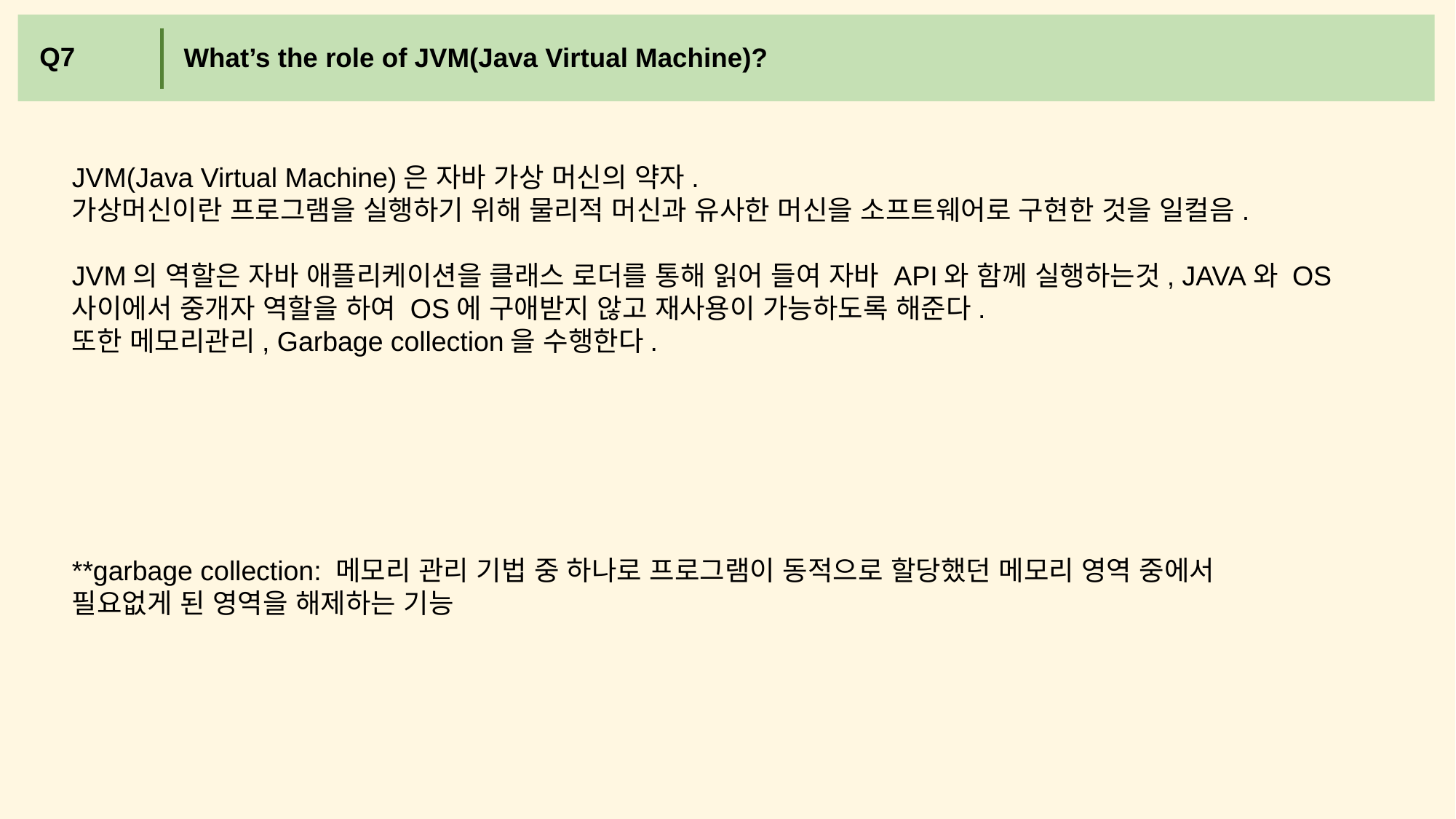

Q7
What’s the role of JVM(Java Virtual Machine)?
JVM(Java Virtual Machine)은 자바 가상 머신의 약자.
가상머신이란 프로그램을 실행하기 위해 물리적 머신과 유사한 머신을 소프트웨어로 구현한 것을 일컬음.

JVM의 역할은 자바 애플리케이션을 클래스 로더를 통해 읽어 들여 자바 API와 함께 실행하는것, JAVA와 OS
사이에서 중개자 역할을 하여 OS에 구애받지 않고 재사용이 가능하도록 해준다.
또한 메모리관리, Garbage collection을 수행한다.

**garbage collection: 메모리 관리 기법 중 하나로 프로그램이 동적으로 할당했던 메모리 영역 중에서
필요없게 된 영역을 해제하는 기능